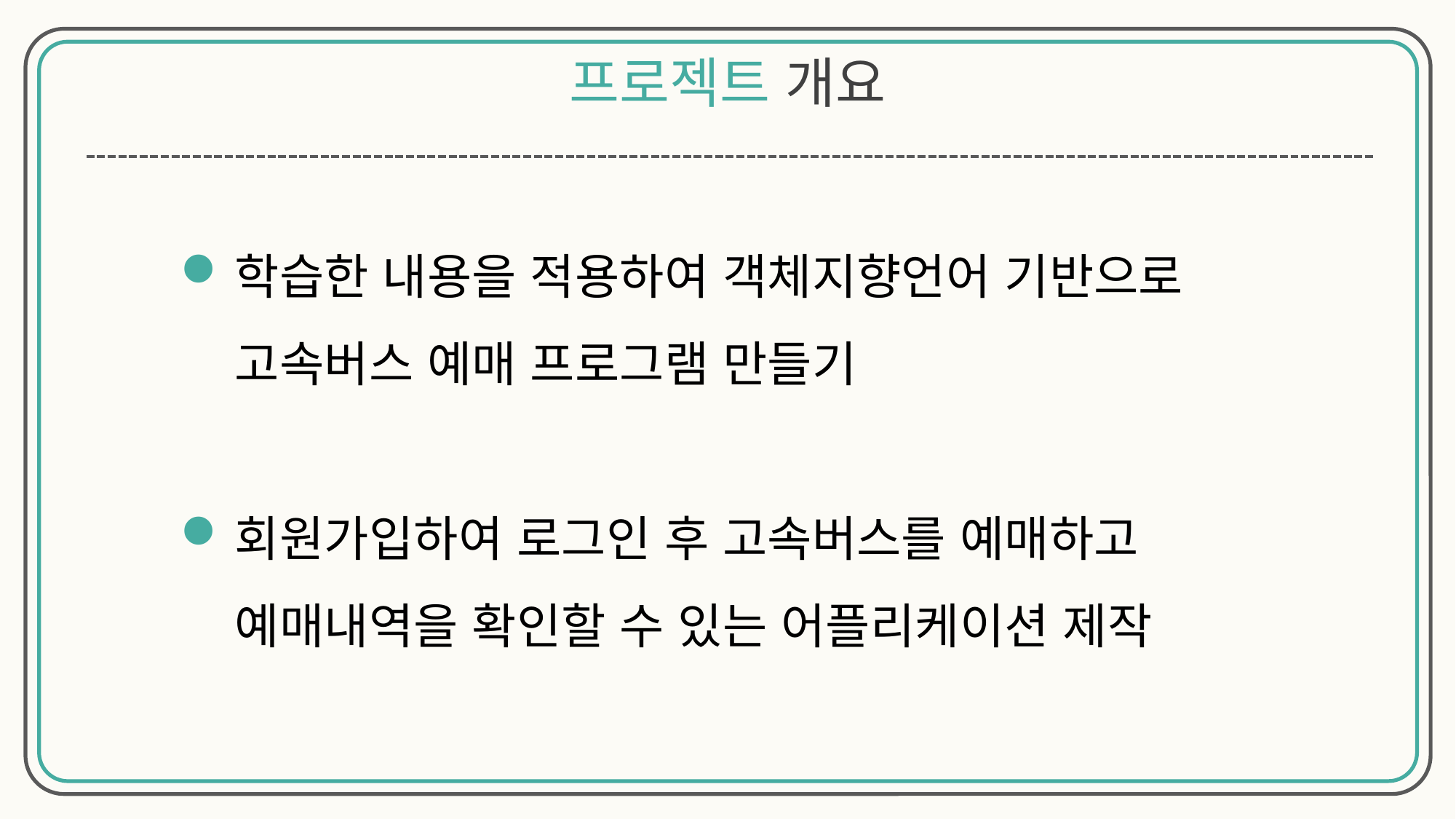

프로젝트 개요
학습한 내용을 적용하여 객체지향언어 기반으로  고속버스 예매 프로그램 만들기

회원가입하여 로그인 후 고속버스를 예매하고 예매내역을 확인할 수 있는 어플리케이션 제작